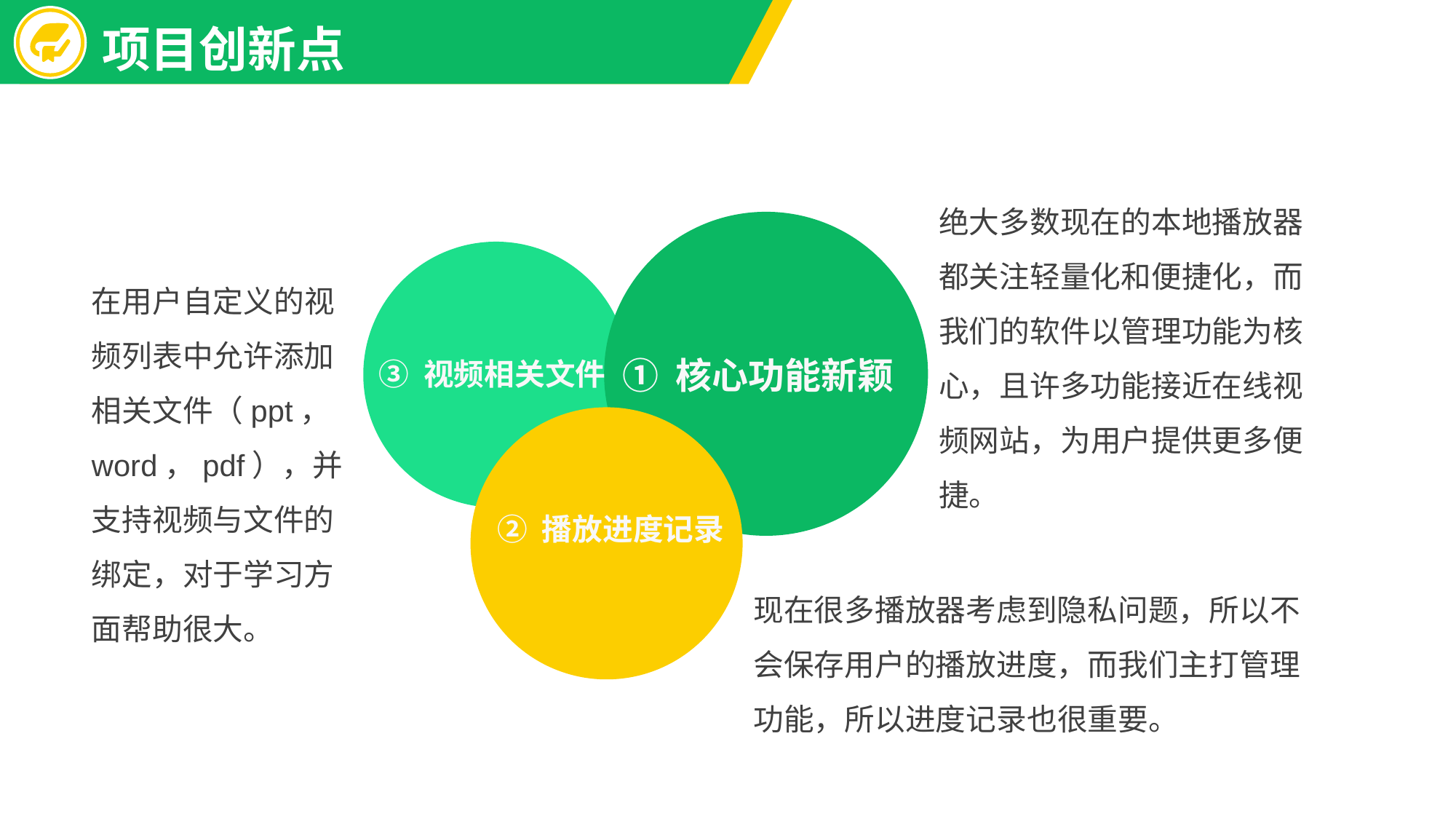

项目创新点

绝大多数现在的本地播放器都关注轻量化和便捷化，而我们的软件以管理功能为核心，且许多功能接近在线视频网站，为用户提供更多便捷。

① 核心功能新颖
③ 视频相关文件

② 播放进度记录
在用户自定义的视频列表中允许添加相关文件（ppt，word，pdf），并支持视频与文件的绑定，对于学习方面帮助很大。
现在很多播放器考虑到隐私问题，所以不会保存用户的播放进度，而我们主打管理功能，所以进度记录也很重要。